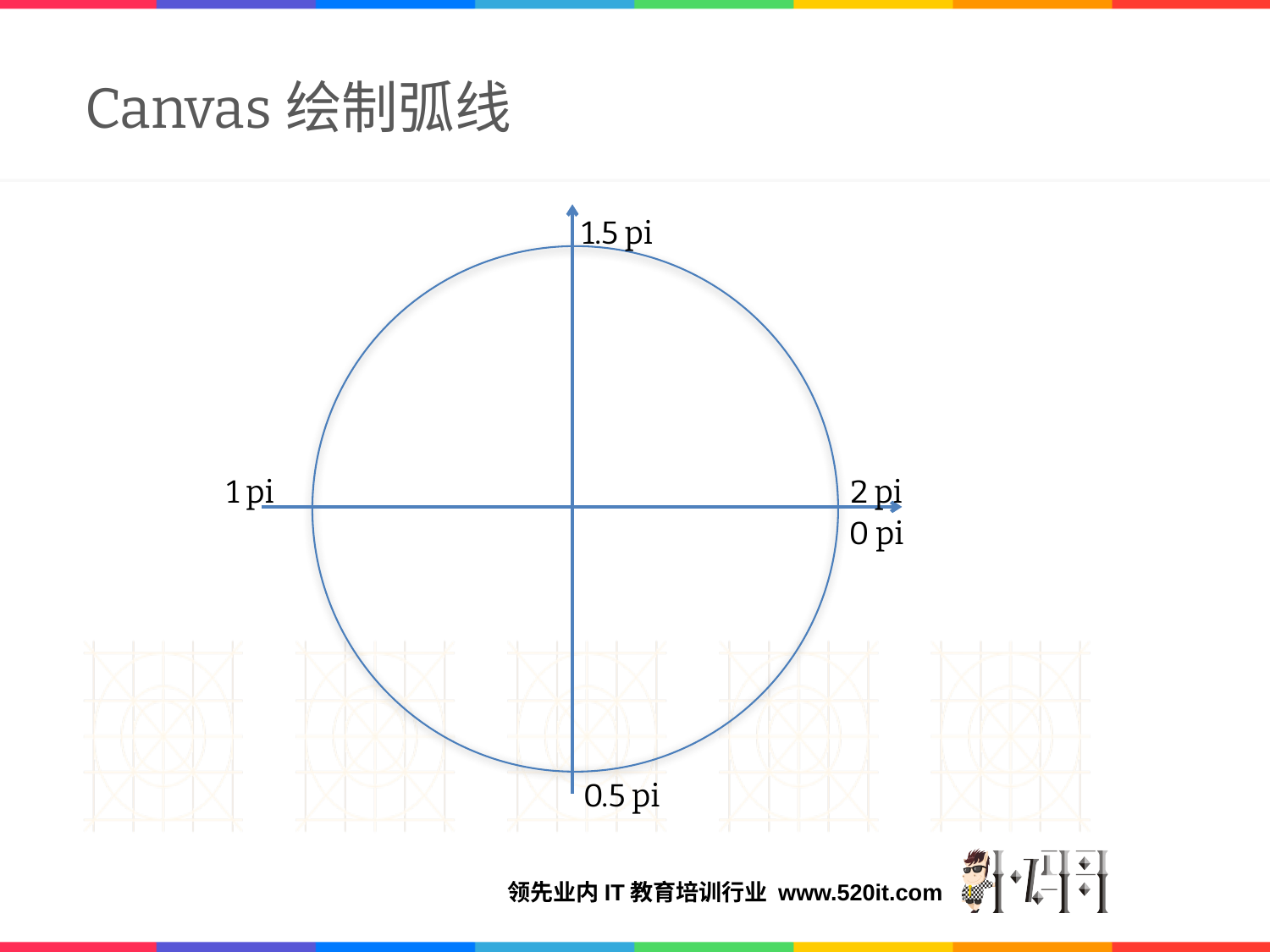

# Canvas绘制弧线
1.5 pi

1 pi
2 pi
0 pi
0.5 pi